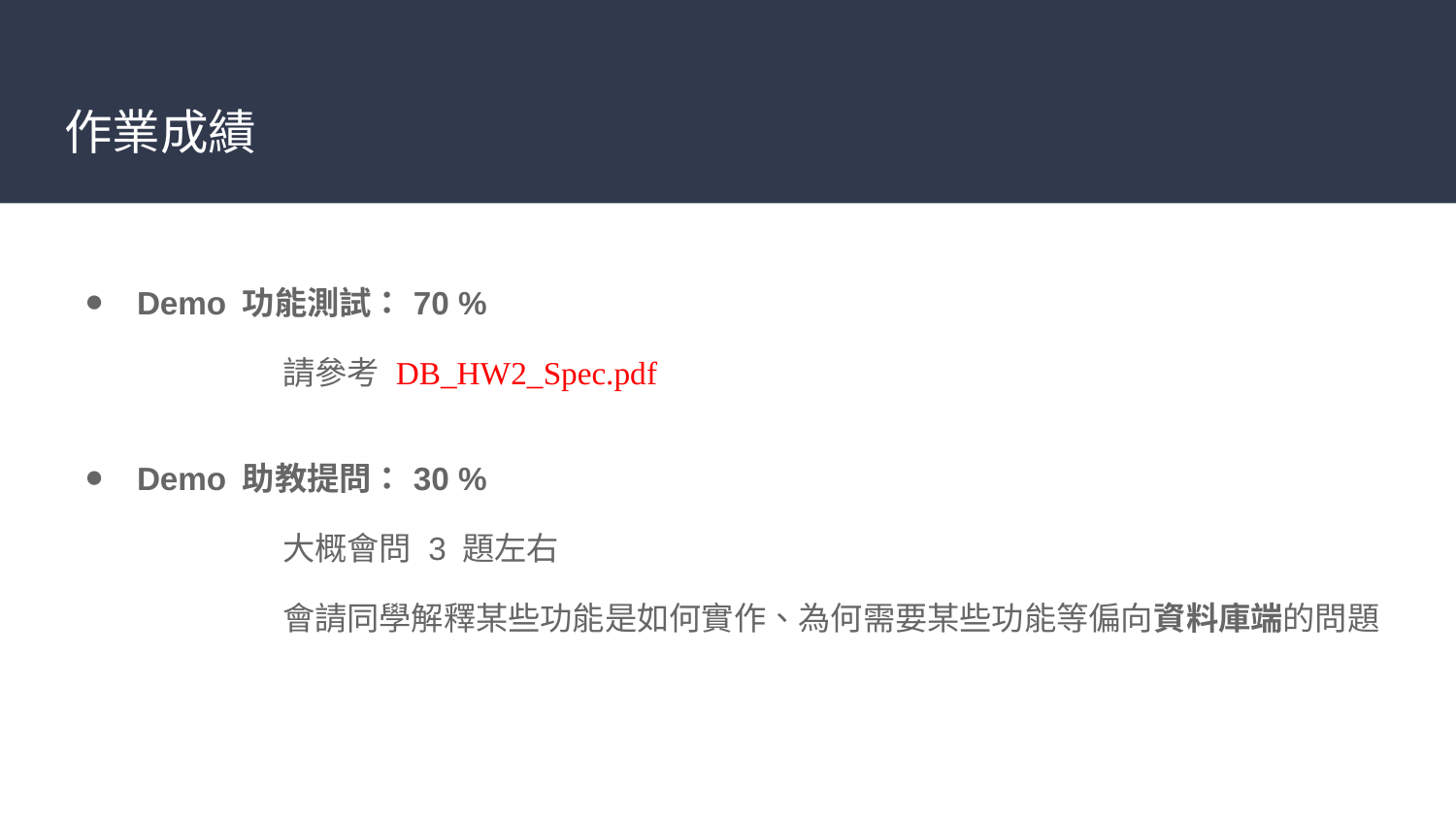

# 作業成績
Demo 功能測試：70 %
	請參考 DB_HW2_Spec.pdf
Demo 助教提問：30 %
	大概會問 3 題左右
	會請同學解釋某些功能是如何實作、為何需要某些功能等偏向資料庫端的問題